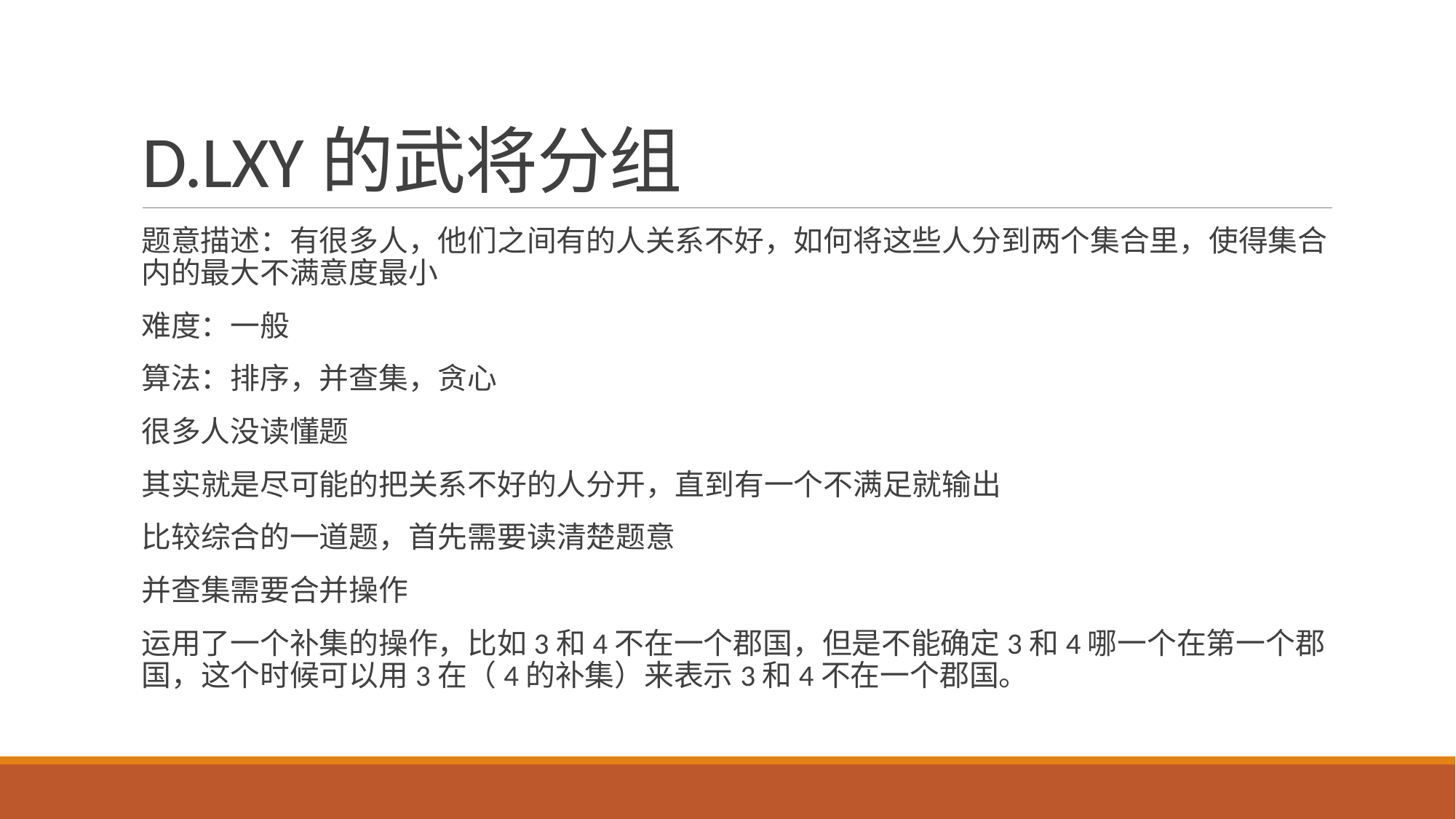

# D.LXY的武将分组
题意描述：有很多人，他们之间有的人关系不好，如何将这些人分到两个集合里，使得集合内的最大不满意度最小
难度：一般
算法：排序，并查集，贪心
很多人没读懂题
其实就是尽可能的把关系不好的人分开，直到有一个不满足就输出
比较综合的一道题，首先需要读清楚题意
并查集需要合并操作
运用了一个补集的操作，比如3和4不在一个郡国，但是不能确定3和4哪一个在第一个郡国，这个时候可以用3在（4的补集）来表示3和4不在一个郡国。